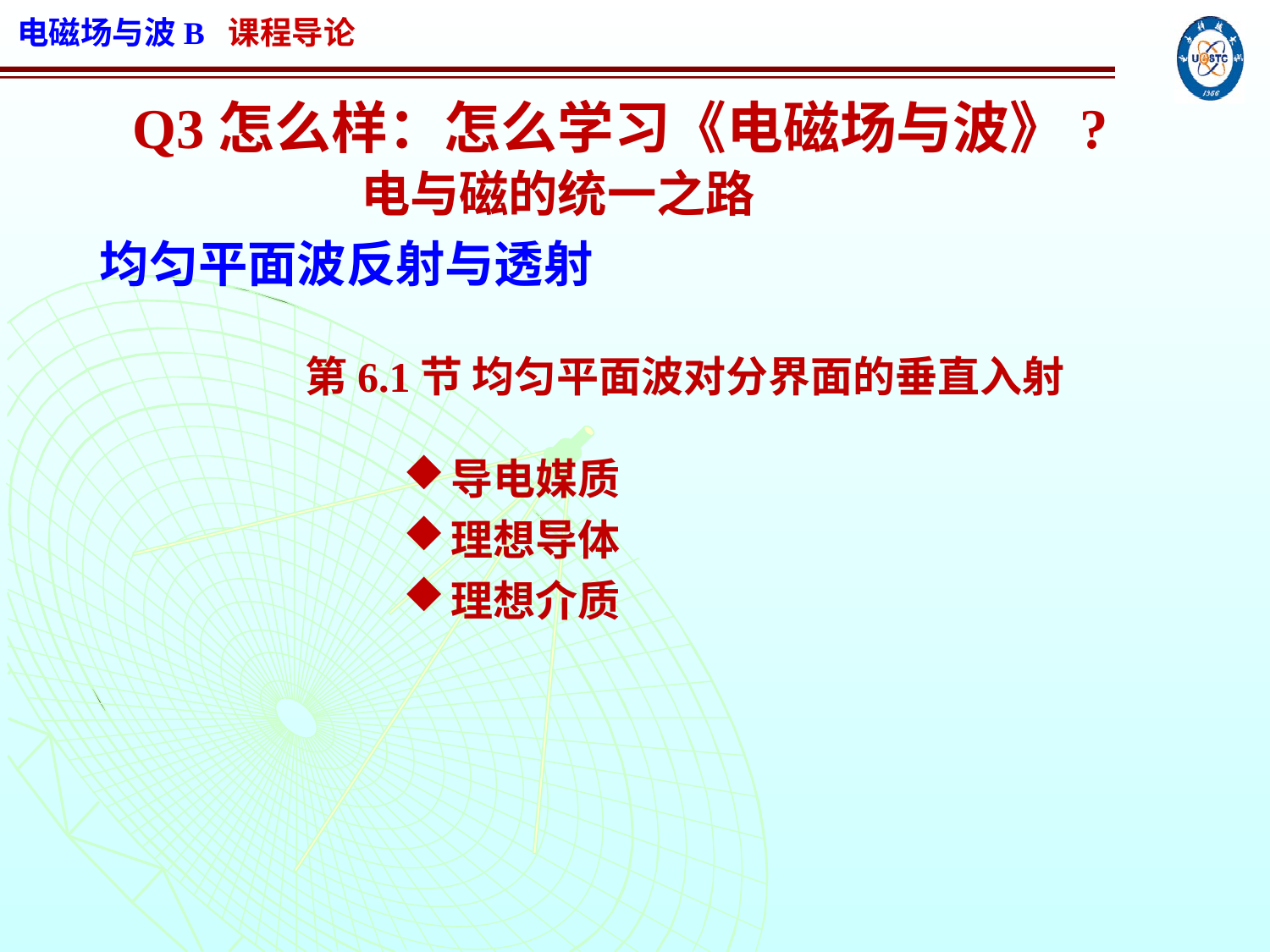

Q3怎么样：怎么学习《电磁场与波》?
电与磁的统一之路
均匀平面波反射与透射
第6.1节 均匀平面波对分界面的垂直入射
导电媒质
理想导体
理想介质